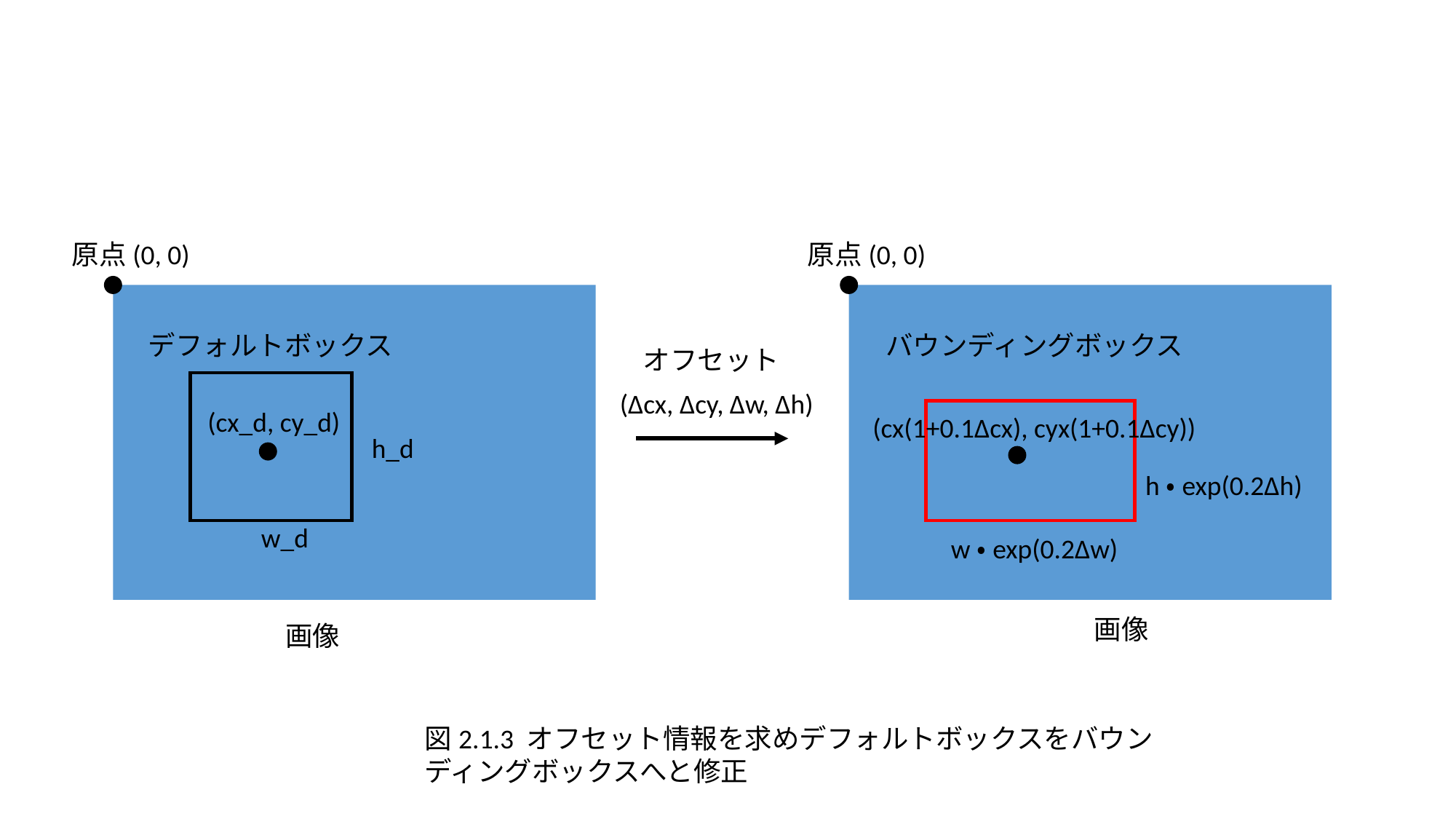

原点(0, 0)
原点(0, 0)

バウンディングボックス
デフォルトボックス
オフセット

(Δcx, Δcy, Δw, Δh)
(cx_d, cy_d)

(cx(1+0.1Δcx), cyx(1+0.1Δcy))
h_d

h・exp(0.2Δh)
w_d
w・exp(0.2Δw)
画像
画像
図2.1.3 オフセット情報を求めデフォルトボックスをバウンディングボックスへと修正